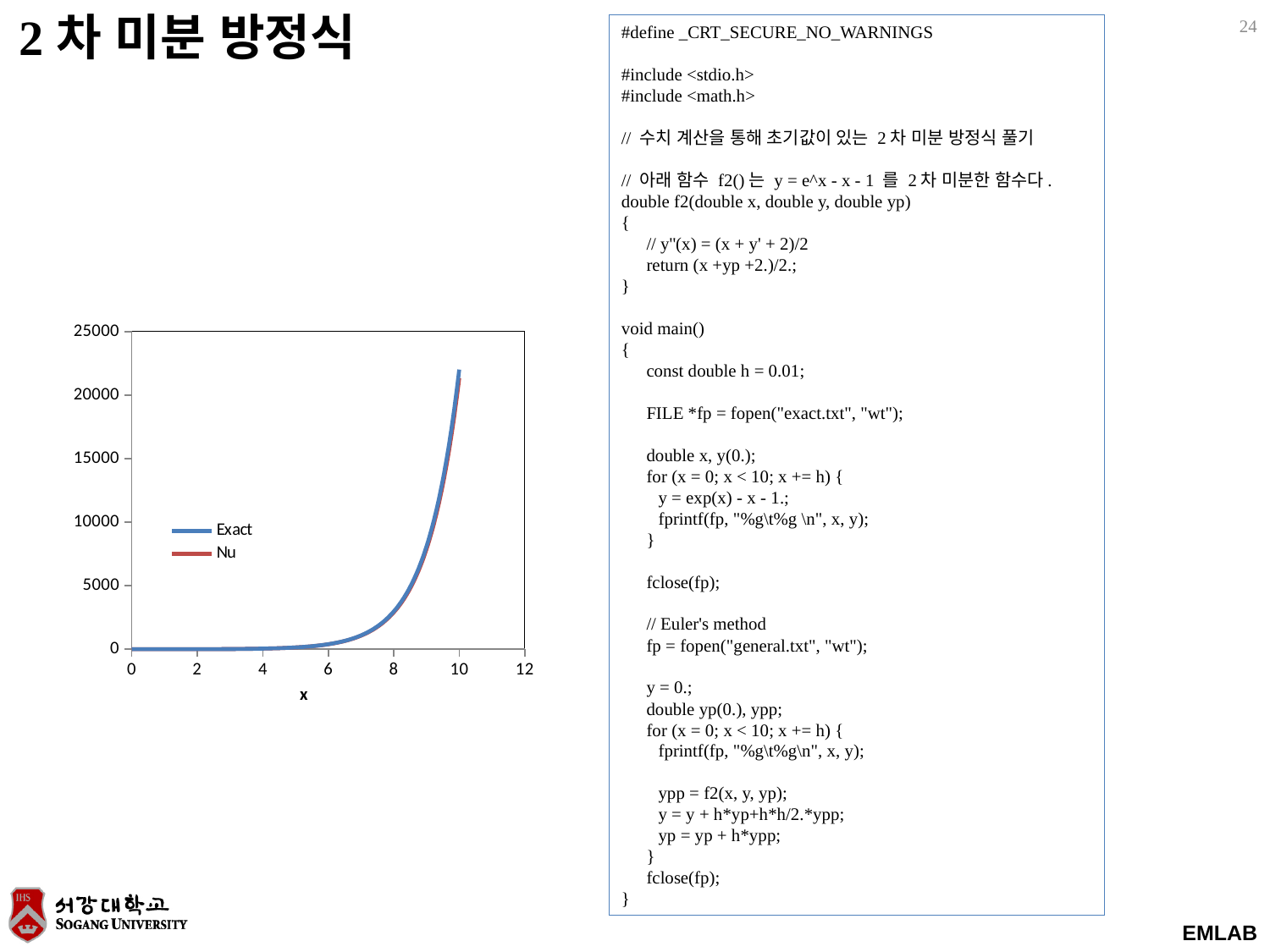

2차 미분 방정식
24
#define _CRT_SECURE_NO_WARNINGS

#include <stdio.h>
#include <math.h>

// 수치 계산을 통해 초기값이 있는 2차 미분 방정식 풀기

// 아래 함수 f2()는 y = e^x - x - 1 를 2차 미분한 함수다.
double f2(double x, double y, double yp)
{
	// y''(x) = (x + y' + 2)/2
	return (x +yp +2.)/2.;
}

void main()
{
	const double h = 0.01;

	FILE *fp = fopen("exact.txt", "wt");

	double x, y(0.);
	for (x = 0; x < 10; x += h) {
		y = exp(x) - x - 1.;
		fprintf(fp, "%g\t%g \n", x, y);
	}

	fclose(fp);

	// Euler's method
	fp = fopen("general.txt", "wt");

	y = 0.;
	double yp(0.), ypp;
	for (x = 0; x < 10; x += h) {
		fprintf(fp, "%g\t%g\n", x, y);

		ypp = f2(x, y, yp);
		y = y + h*yp+h*h/2.*ypp;
		yp = yp + h*ypp;
	}
	fclose(fp);
}

### Chart

| Category | Exact | Nu |
|---|---|---|